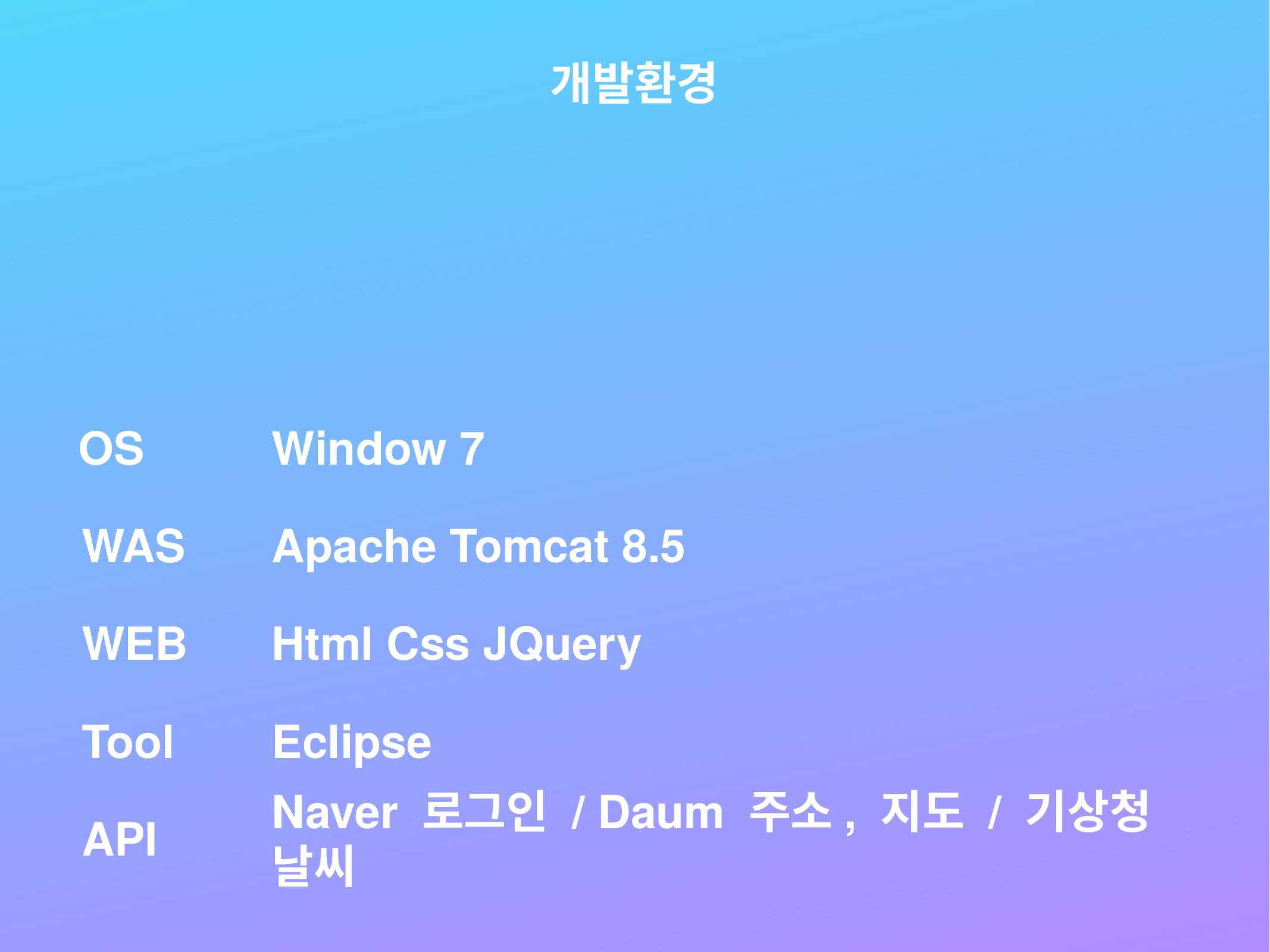

개발환경
OS
Window 7
WAS
Apache Tomcat 8.5
WEB
Html Css JQuery
Tool
Eclipse
Naver 로그인 / Daum 주소, 지도 / 기상청 날씨
API